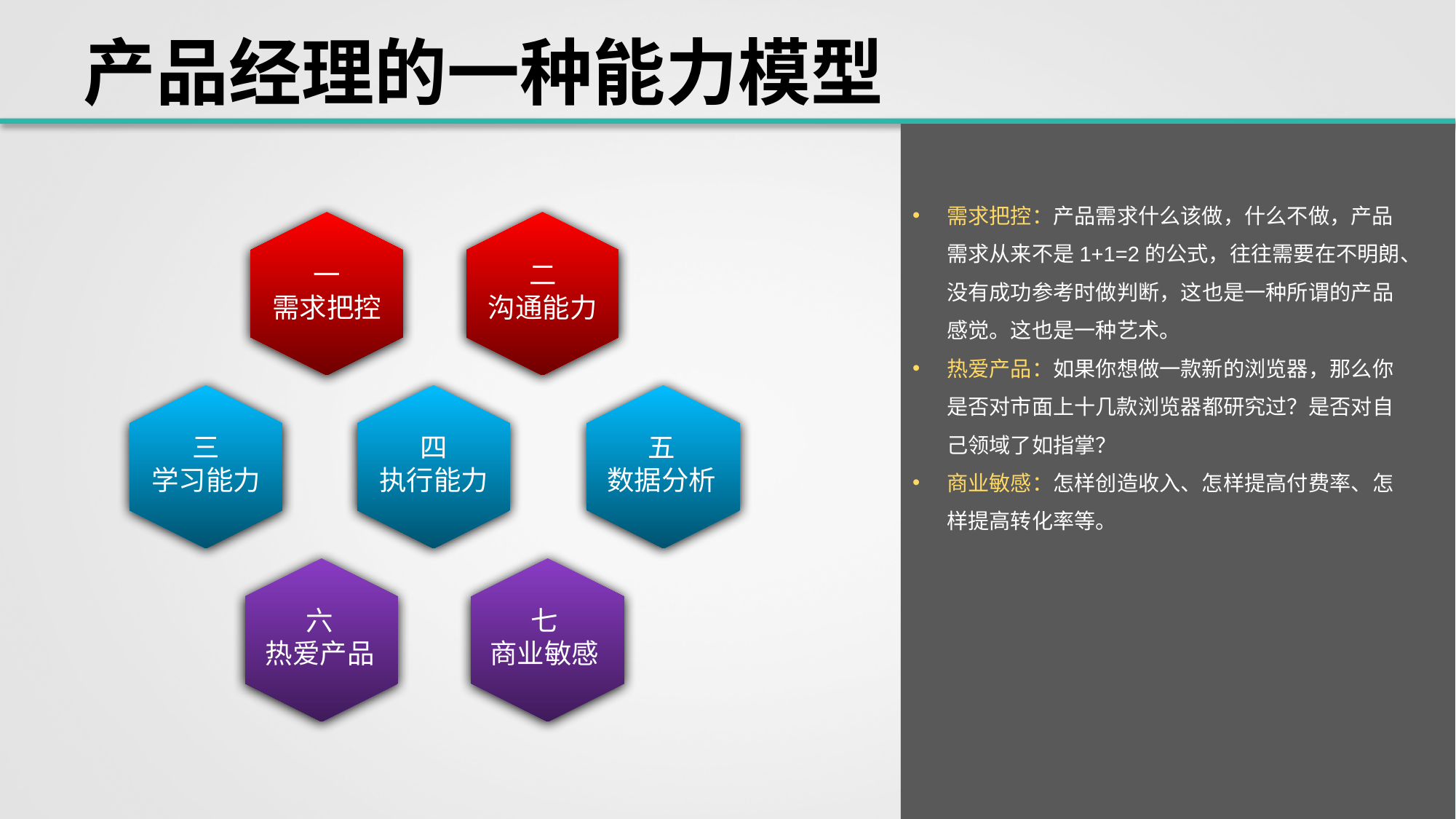

# 产品经理的一种能力模型

需求把控：产品需求什么该做，什么不做，产品需求从来不是1+1=2的公式，往往需要在不明朗、没有成功参考时做判断，这也是一种所谓的产品感觉。这也是一种艺术。
热爱产品：如果你想做一款新的浏览器，那么你是否对市面上十几款浏览器都研究过？是否对自己领域了如指掌？
商业敏感：怎样创造收入、怎样提高付费率、怎样提高转化率等。

一
需求把控

二
沟通能力

三
学习能力

四
执行能力

五
数据分析

六
热爱产品

七
商业敏感